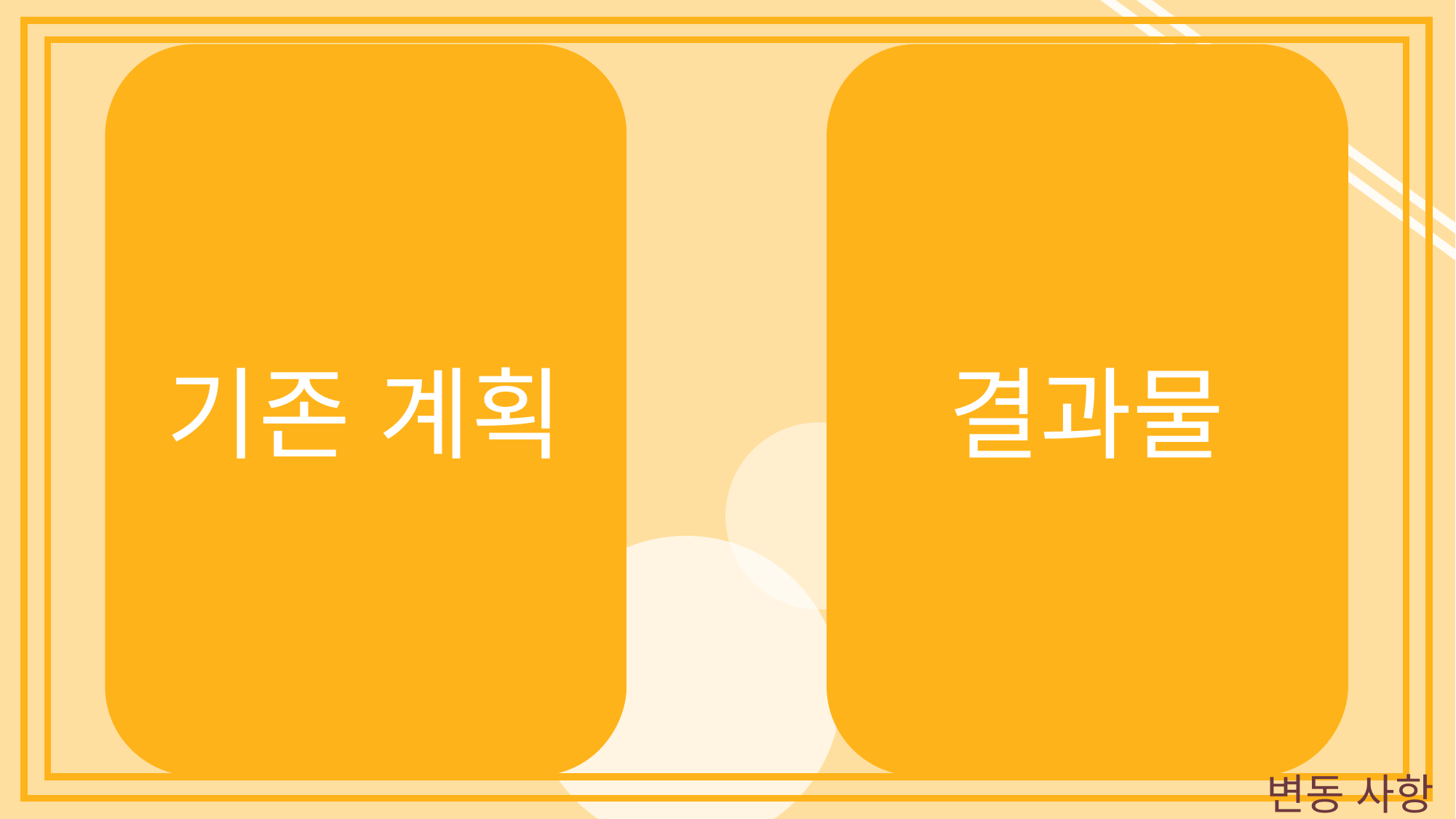

이미
“뒤집은
카드입니다!!”
무시하면
그만!
3초 준다!
3초도
길다!!
지금까지
이만큼
뒤집었어!
이번 판에
이만큼
뒤집었어!
+메인화면
(도움말 포함)
+그리고…
없었는데…
기존 계획
결과물
카드 앞면과
뒷면으로 충분!
헉!
단어장 배열!

# 변동 사항